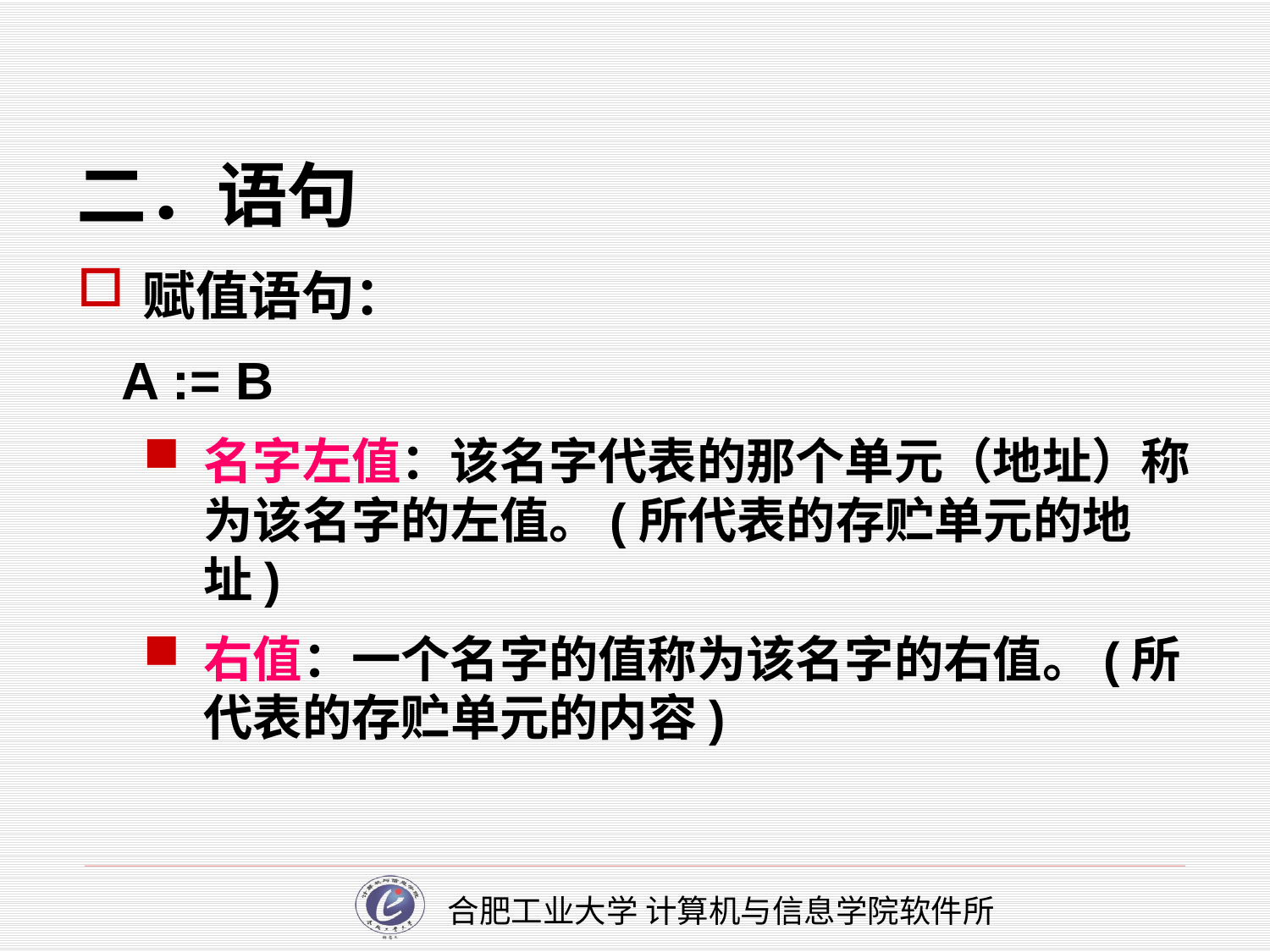

# 二．语句
赋值语句：
   A := B
名字左值：该名字代表的那个单元（地址）称为该名字的左值。(所代表的存贮单元的地址)
右值：一个名字的值称为该名字的右值。(所代表的存贮单元的内容)
38